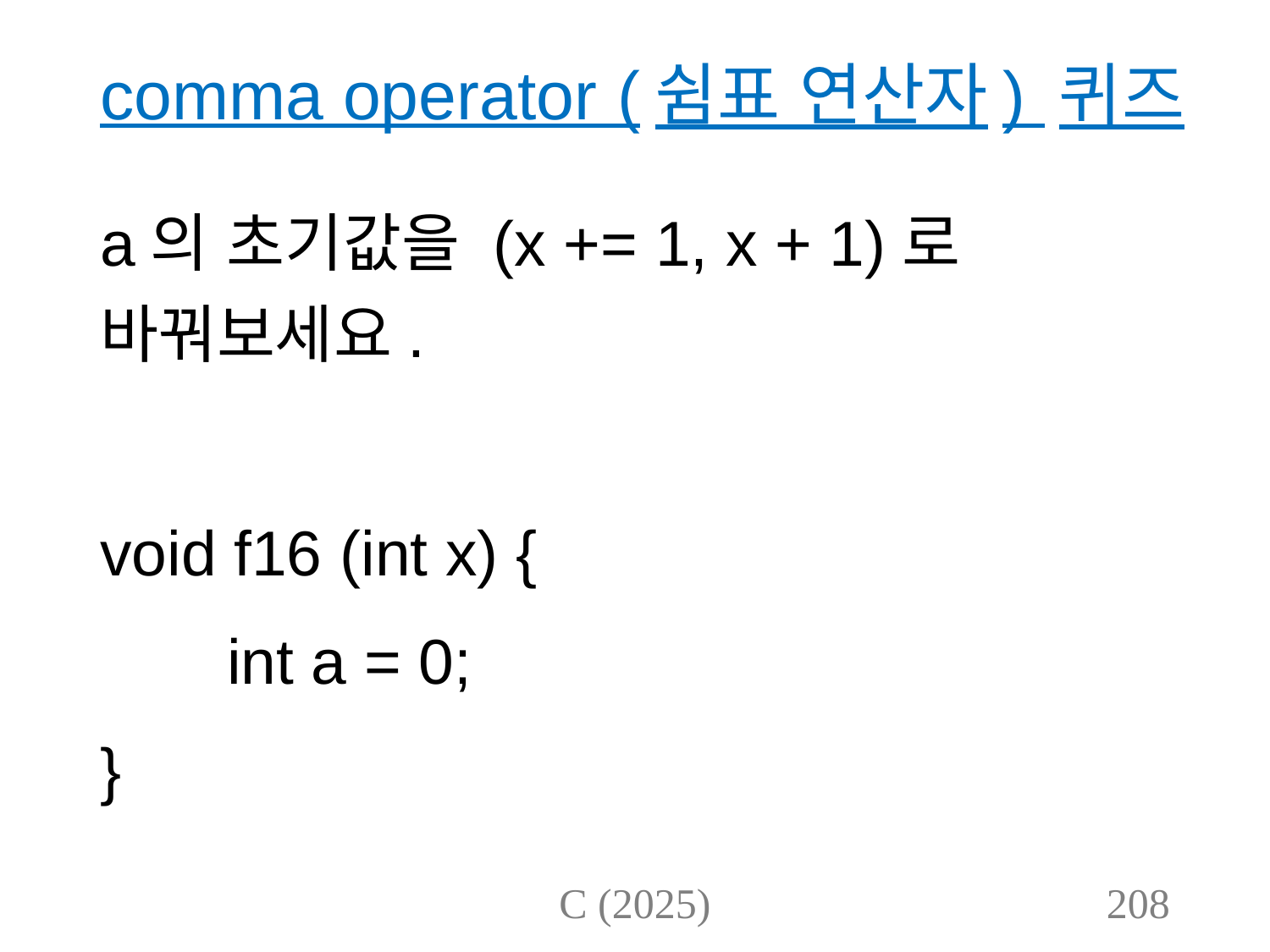

# comma operator (쉼표 연산자) 퀴즈
a의 초기값을 (x += 1, x + 1)로 바꿔보세요.

void f16 (int x) {
	int a = 0;
}
C (2025)
208